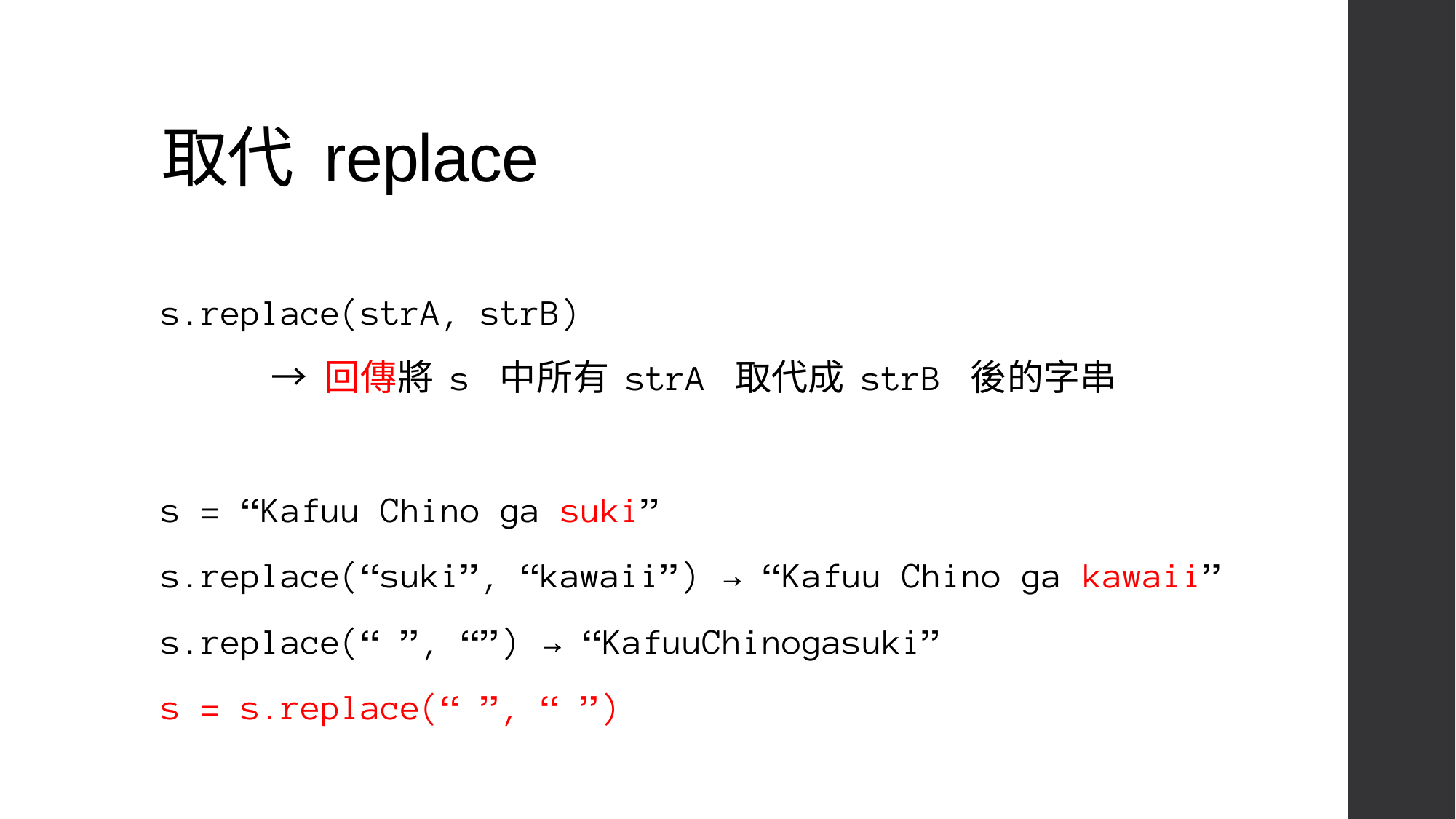

# 取代 replace

s.replace(strA, strB)
	→ 回傳將 s 中所有 strA 取代成 strB 後的字串

s = “Kafuu Chino ga suki”
s.replace(“suki”, “kawaii”) → “Kafuu Chino ga kawaii”
s.replace(“ ”, “”) → “KafuuChinogasuki”
s = s.replace(“ ”, “ ”)